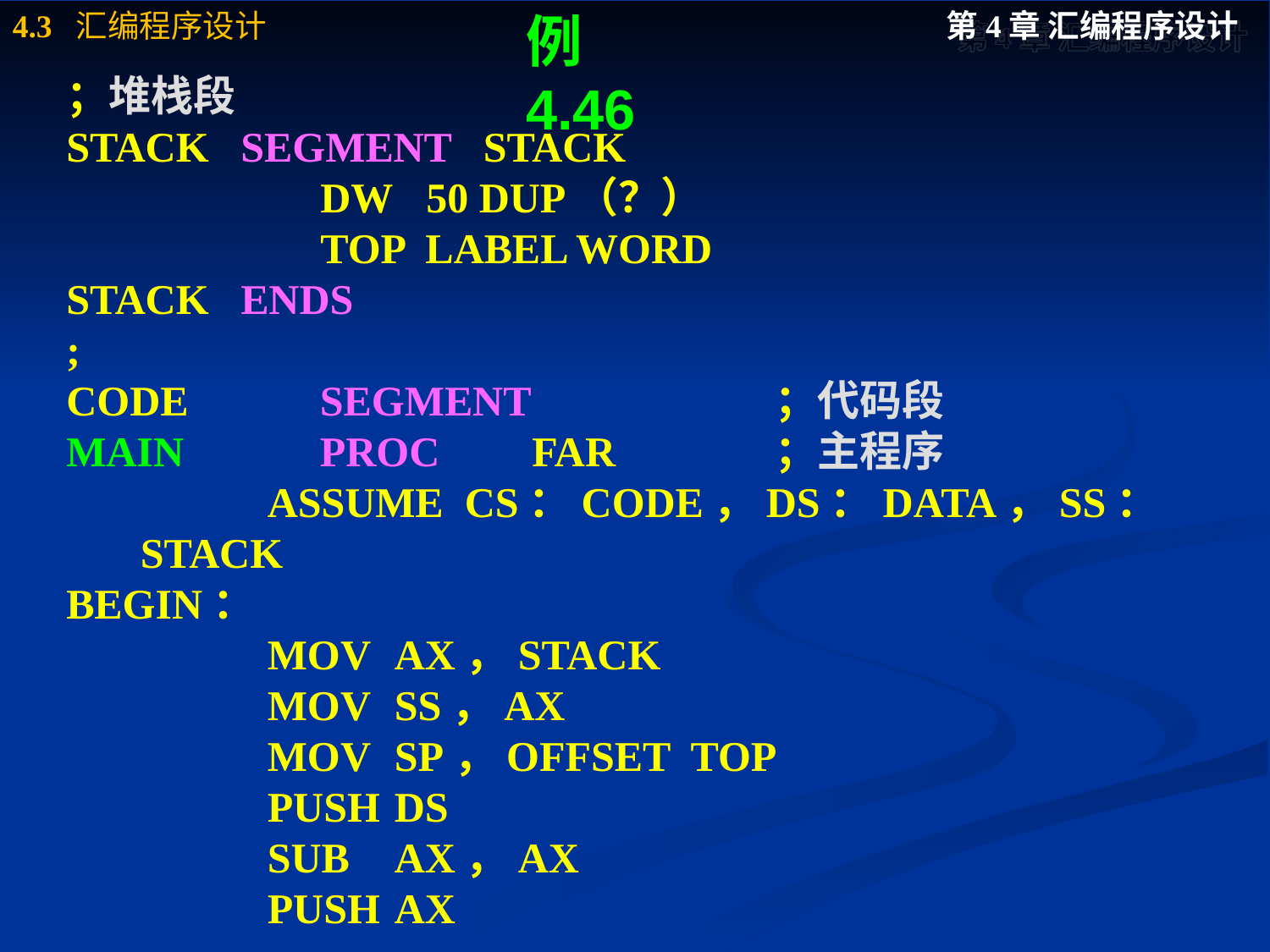

例4.46
；堆栈段
STACK   SEGMENT   STACK
		     DW	   50 DUP（？）
		     TOP  LABEL WORD
STACK   ENDS
;
CODE	　SEGMENT		；代码段
MAIN	　PROC	 FAR		；主程序
		ASSUME  CS：CODE，DS：DATA，SS：STACK
BEGIN：
		MOV	AX，STACK
		MOV	SS，AX
		MOV	SP，OFFSET  TOP
		PUSH	DS
		SUB	AX，AX
		PUSH	AX